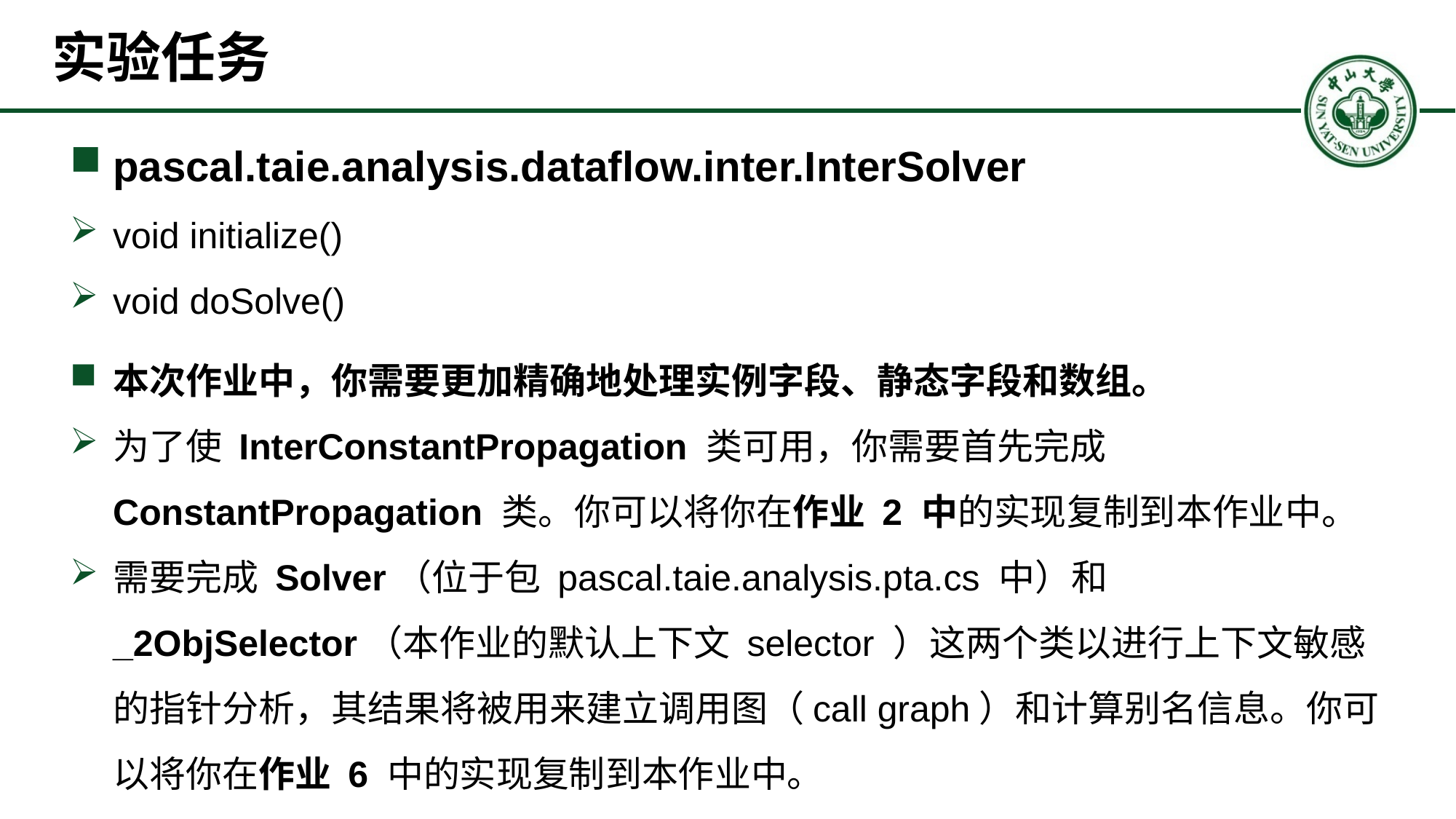

# 实验任务
pascal.taie.analysis.dataflow.inter.InterSolver
void initialize()
void doSolve()
本次作业中，你需要更加精确地处理实例字段、静态字段和数组。
为了使 InterConstantPropagation 类可用，你需要首先完成ConstantPropagation 类。你可以将你在作业 2 中的实现复制到本作业中。
需要完成 Solver（位于包 pascal.taie.analysis.pta.cs 中）和 _2ObjSelector（本作业的默认上下文 selector ）这两个类以进行上下文敏感的指针分析，其结果将被用来建立调用图（call graph）和计算别名信息。你可以将你在作业 6 中的实现复制到本作业中。